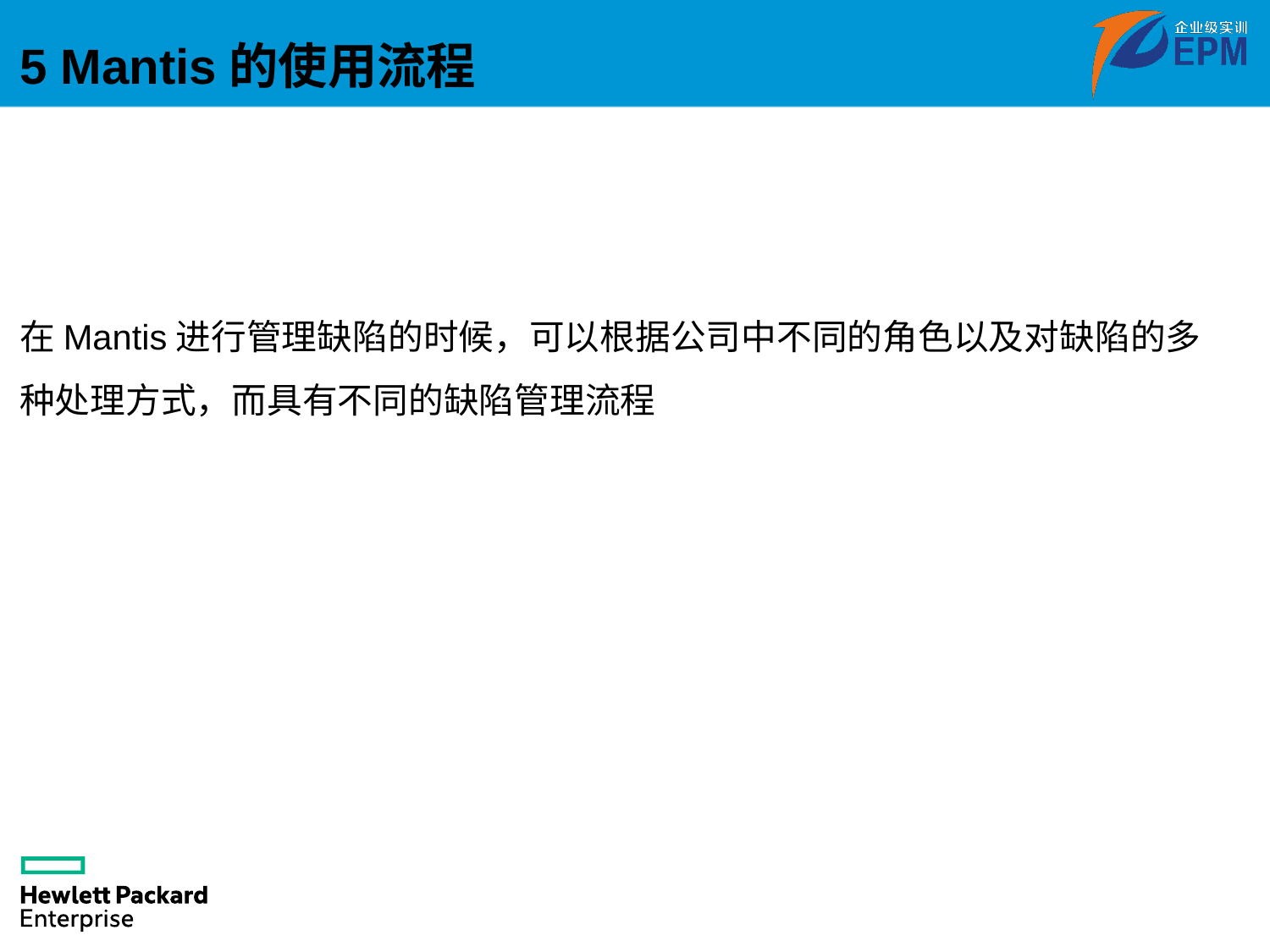

5 Mantis的使用流程
在Mantis进行管理缺陷的时候，可以根据公司中不同的角色以及对缺陷的多种处理方式，而具有不同的缺陷管理流程